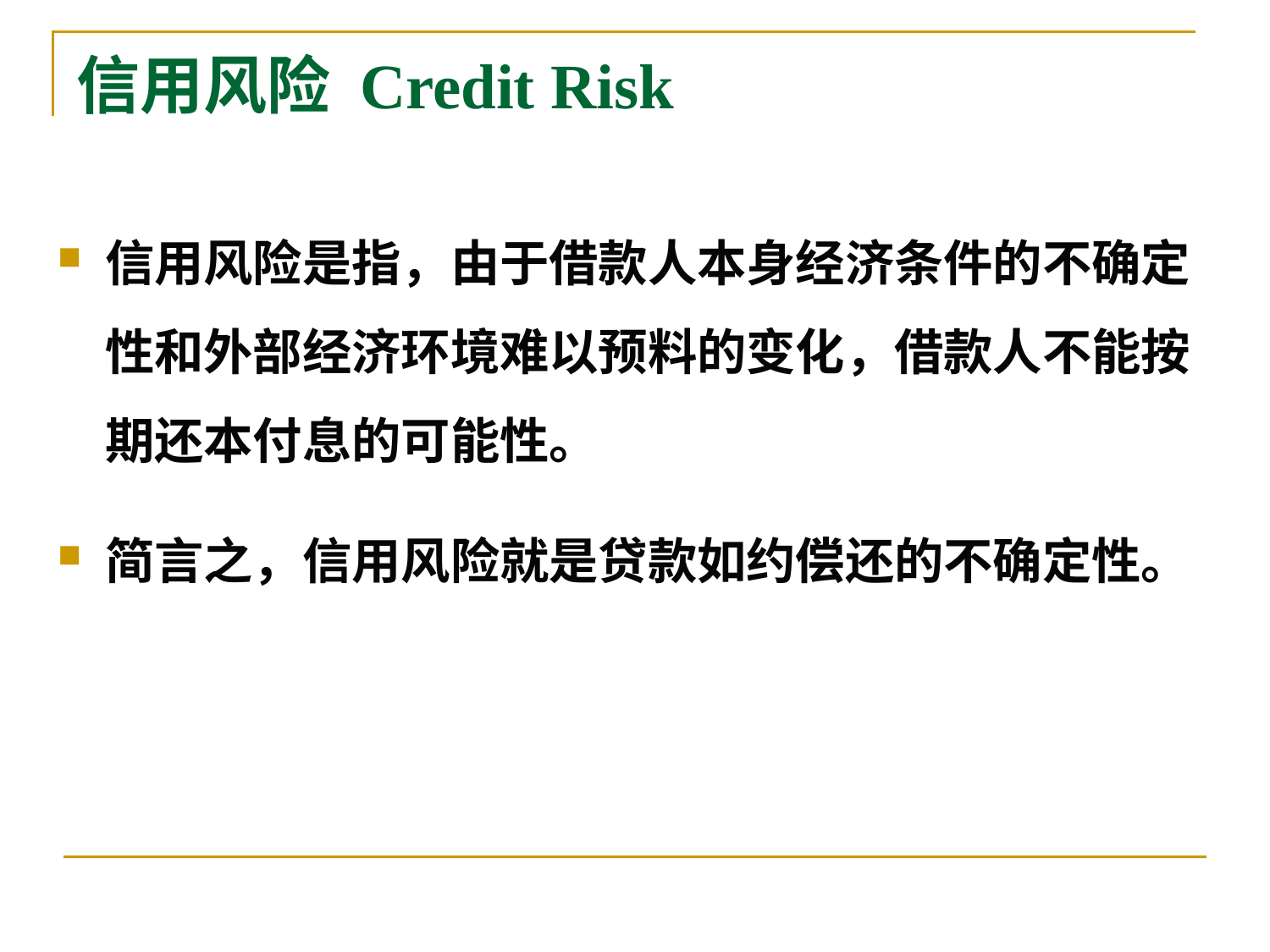

# 信用风险 Credit Risk
信用风险是指，由于借款人本身经济条件的不确定性和外部经济环境难以预料的变化，借款人不能按期还本付息的可能性。
简言之，信用风险就是贷款如约偿还的不确定性。